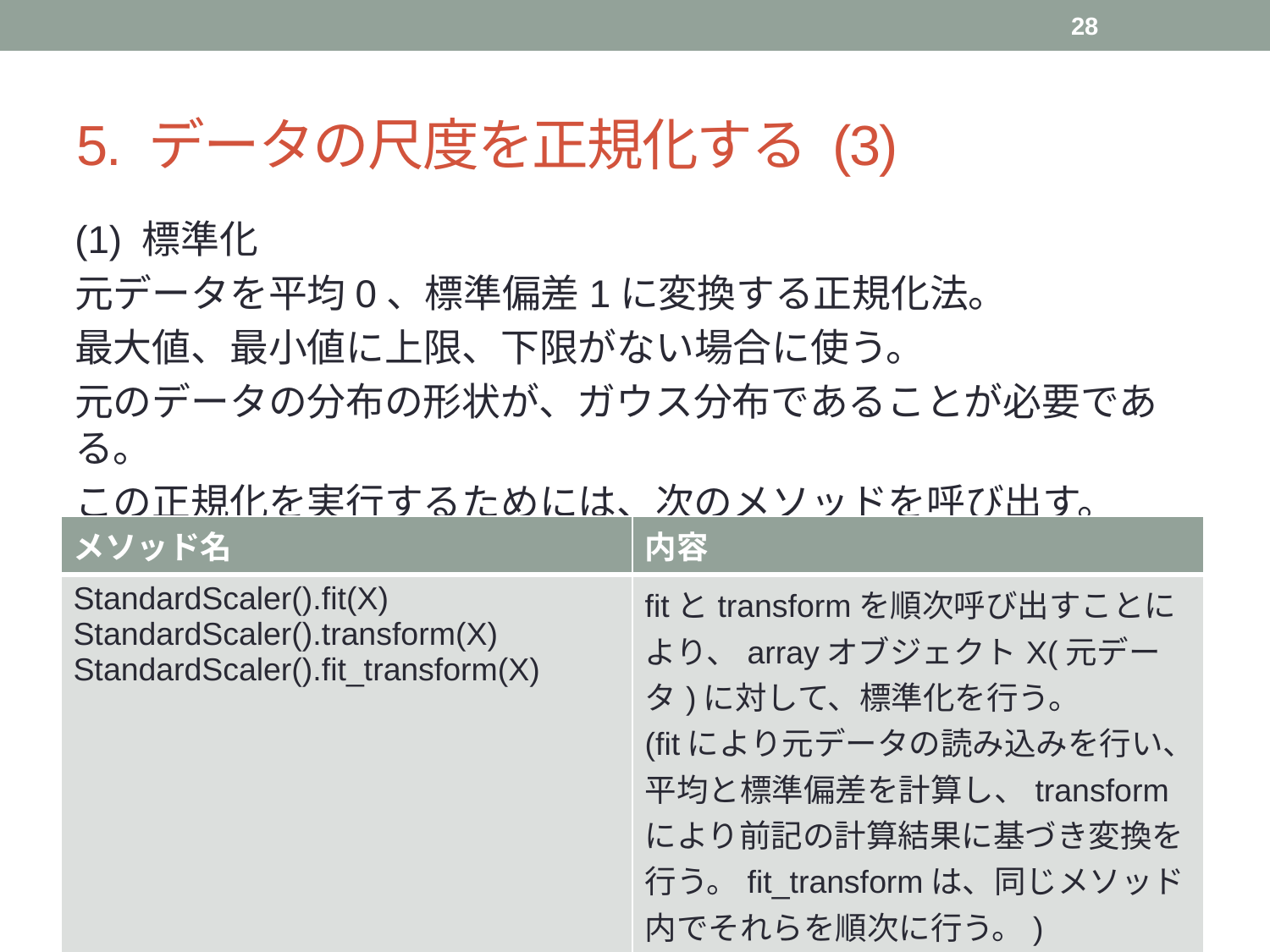

28
# 5. データの尺度を正規化する (3)
(1) 標準化
元データを平均0、標準偏差1に変換する正規化法。
最大値、最小値に上限、下限がない場合に使う。
元のデータの分布の形状が、ガウス分布であることが必要である。
この正規化を実行するためには、次のメソッドを呼び出す。
| メソッド名 | 内容 |
| --- | --- |
| StandardScaler().fit(X) StandardScaler().transform(X) StandardScaler().fit\_transform(X) | fitとtransformを順次呼び出すことにより、arrayオブジェクトX(元データ)に対して、標準化を行う。 (fitにより元データの読み込みを行い、平均と標準偏差を計算し、transformにより前記の計算結果に基づき変換を行う。fit\_transformは、同じメソッド内でそれらを順次に行う。) |